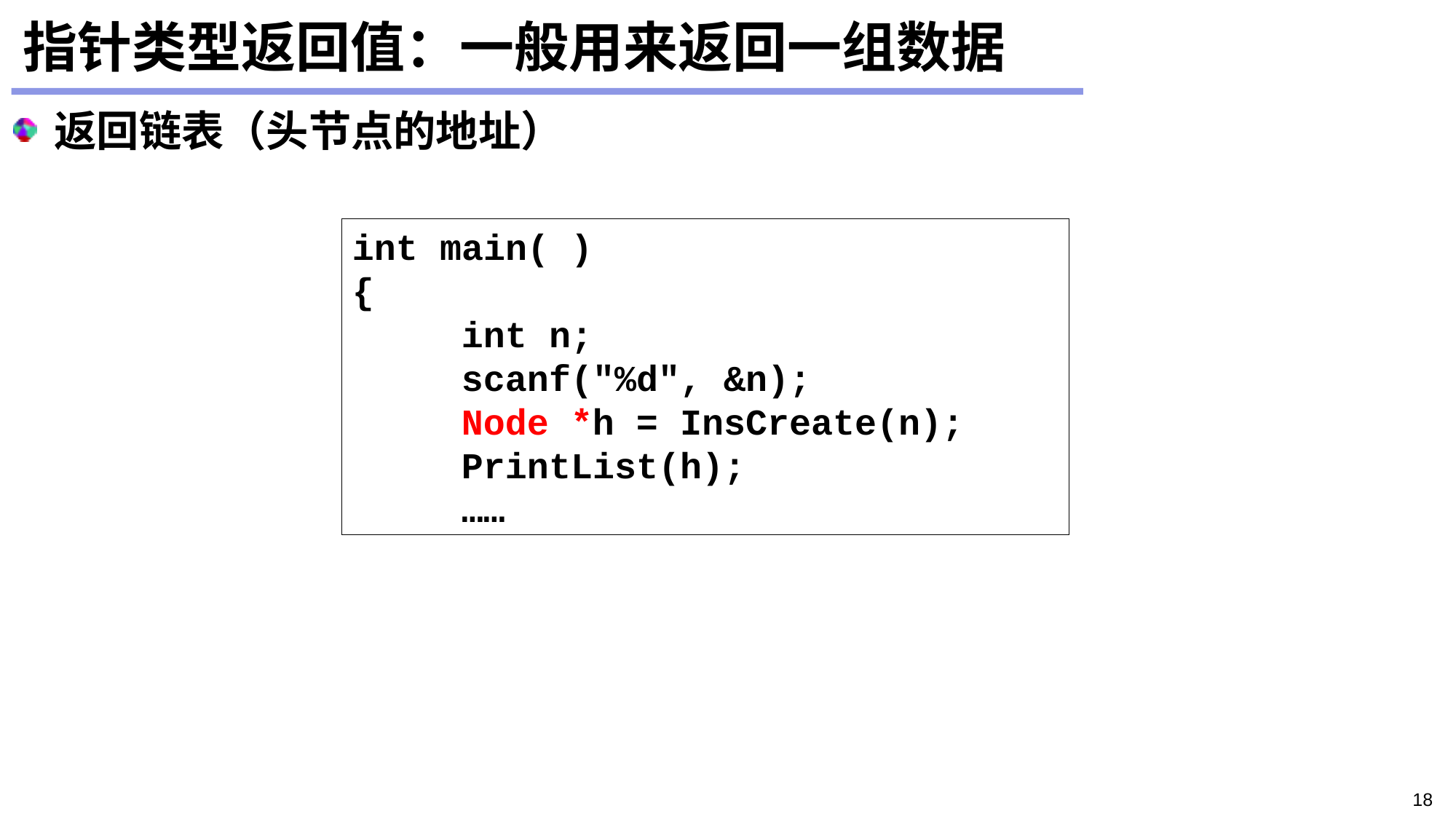

# 指针类型返回值：一般用来返回一组数据
返回链表（头节点的地址）

int main( )
{
	int n;
	scanf("%d", &n);
	Node *h = InsCreate(n);
	PrintList(h);
	……
18